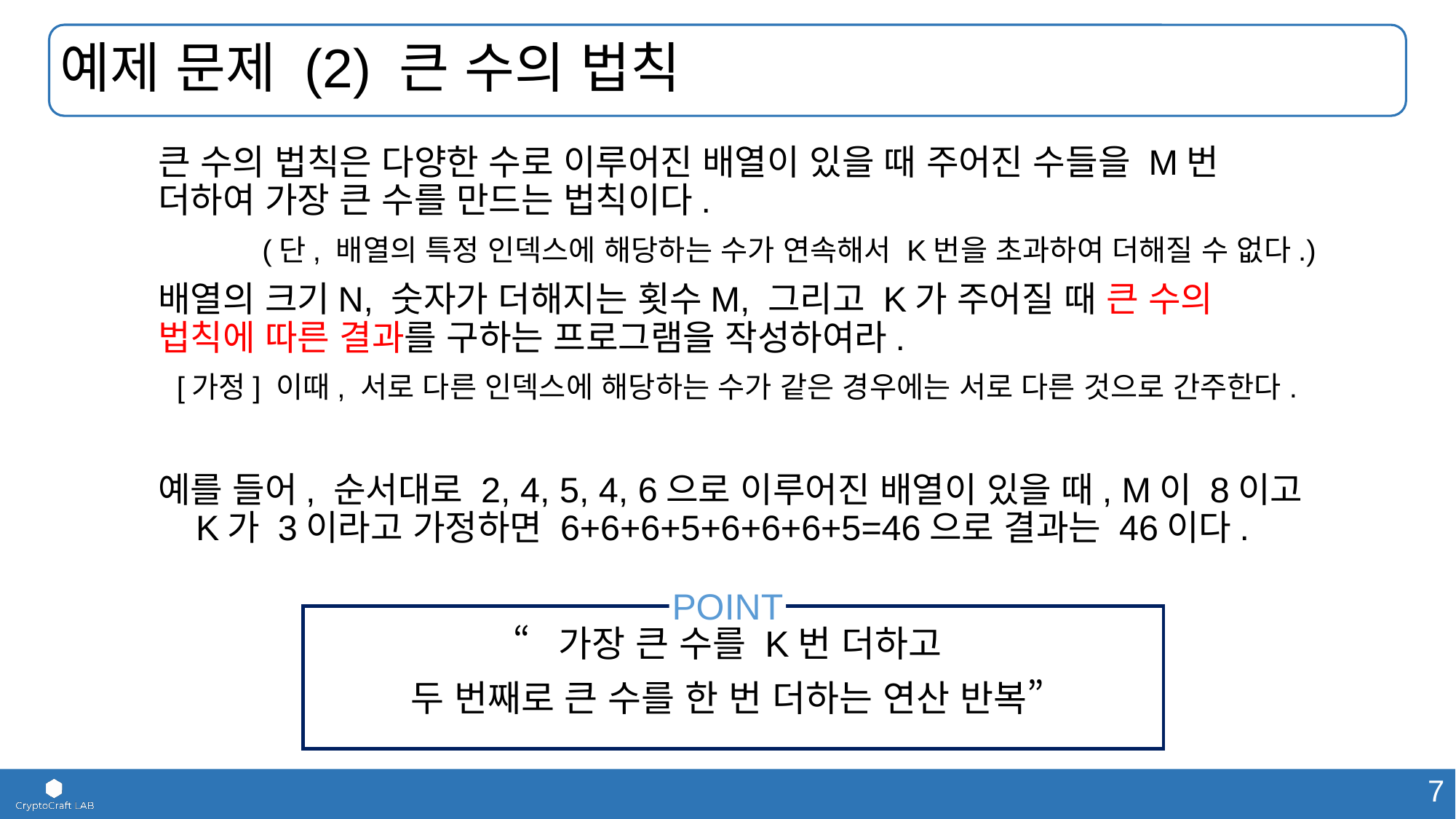

# 예제 문제 (2) 큰 수의 법칙
큰 수의 법칙은 다양한 수로 이루어진 배열이 있을 때 주어진 수들을 M번 더하여 가장 큰 수를 만드는 법칙이다.
(단, 배열의 특정 인덱스에 해당하는 수가 연속해서 K번을 초과하여 더해질 수 없다.)
배열의 크기N, 숫자가 더해지는 횟수M, 그리고 K가 주어질 때 큰 수의 법칙에 따른 결과를 구하는 프로그램을 작성하여라.
[가정] 이때, 서로 다른 인덱스에 해당하는 수가 같은 경우에는 서로 다른 것으로 간주한다.

예를 들어, 순서대로 2, 4, 5, 4, 6으로 이루어진 배열이 있을 때, M이 8이고     K가 3이라고 가정하면 6+6+6+5+6+6+6+5=46으로 결과는 46이다.

POINT

“가장 큰 수를 K번 더하고
두 번째로 큰 수를 한 번 더하는 연산 반복”